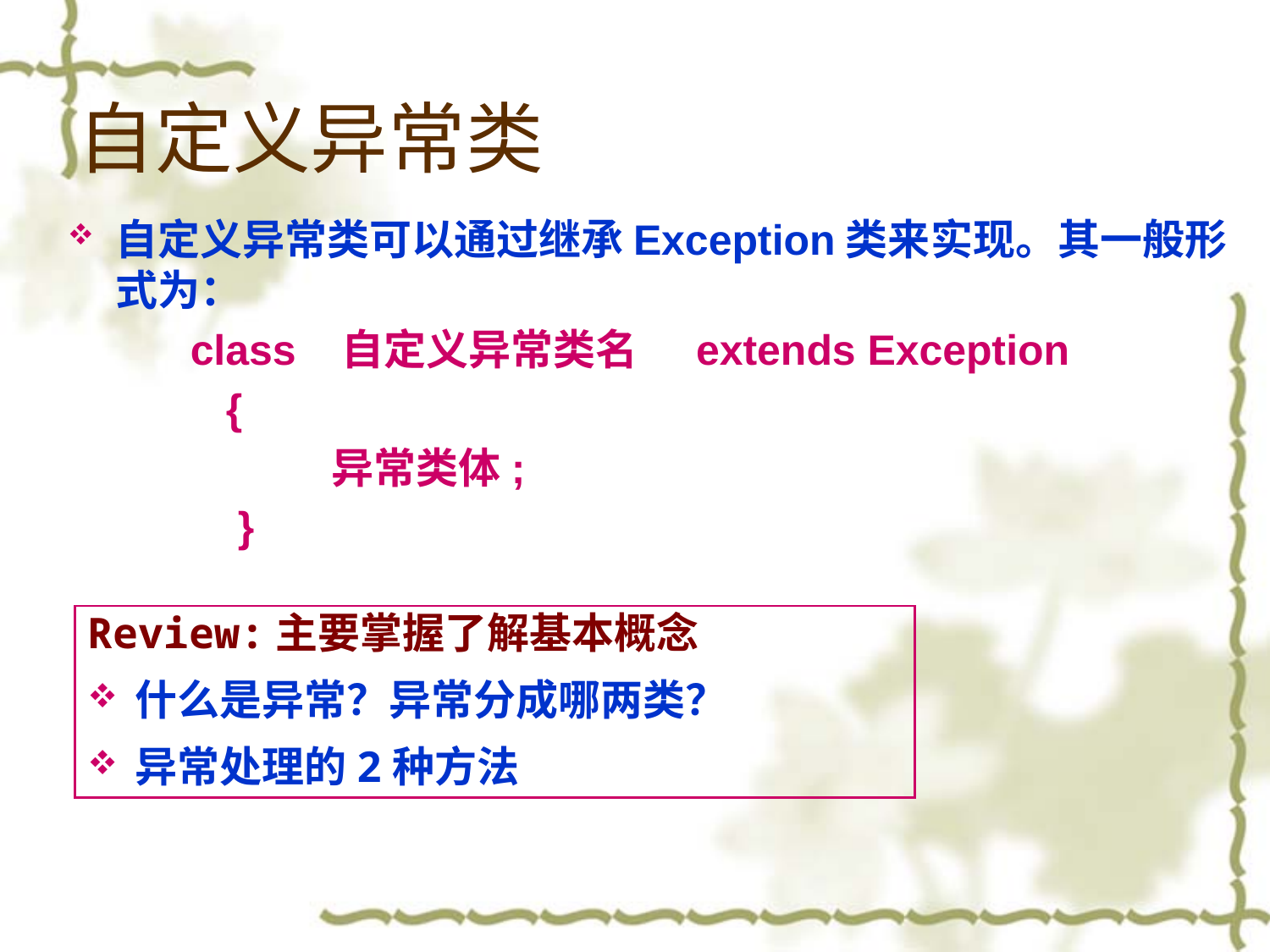

# 自定义异常类
自定义异常类可以通过继承Exception类来实现。其一般形式为：
     class   自定义异常类名     extends Exception
        {
                    异常类体;
         }

Review:主要掌握了解基本概念
什么是异常？异常分成哪两类？
异常处理的2种方法